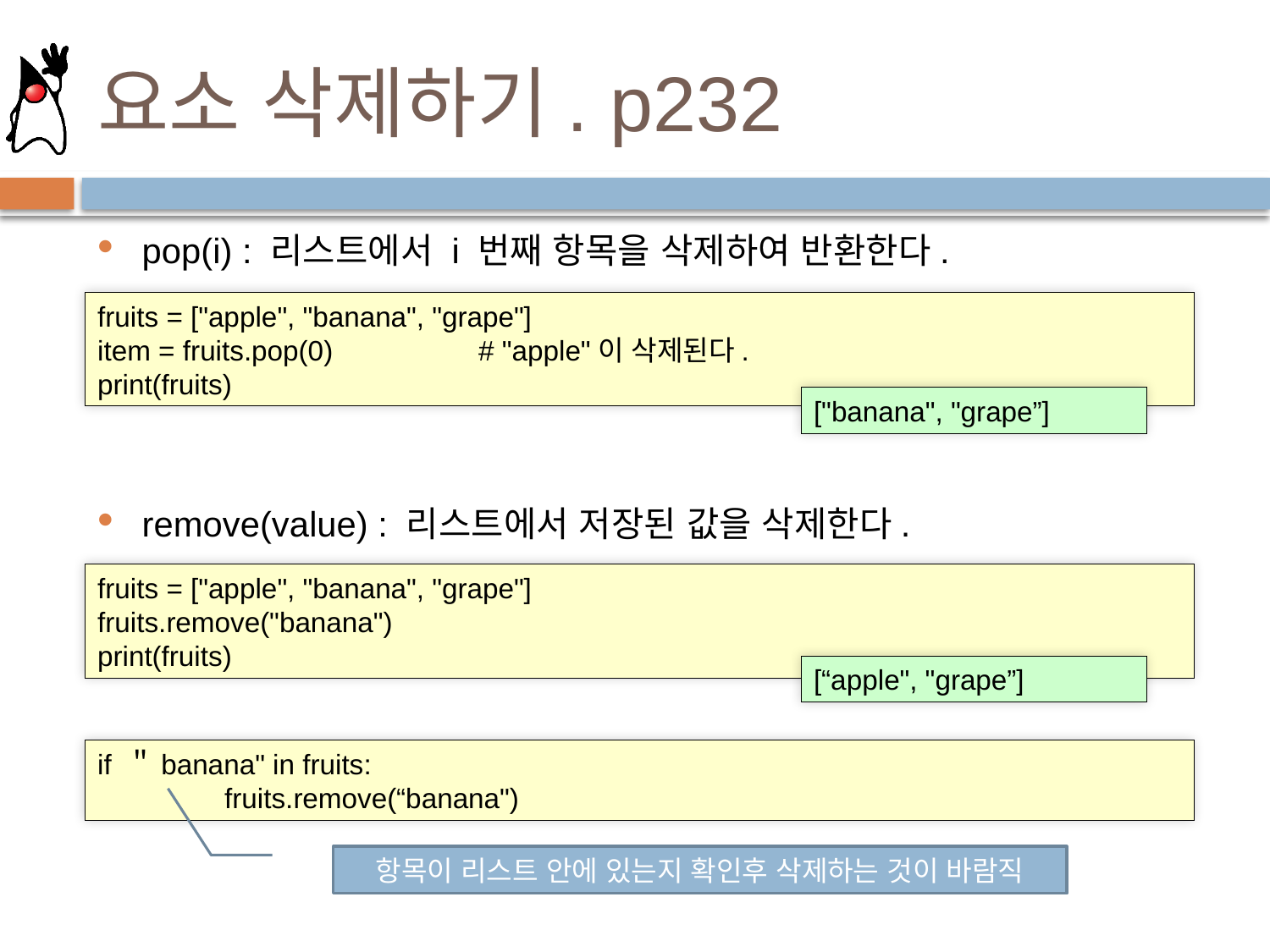

# 요소 삭제하기. p232
pop(i) : 리스트에서 i 번째 항목을 삭제하여 반환한다.

remove(value) : 리스트에서 저장된 값을 삭제한다.
fruits = ["apple", "banana", "grape"]
item = fruits.pop(0)		# "apple"이 삭제된다.
print(fruits)
["banana", "grape”]
fruits = ["apple", "banana", "grape"]
fruits.remove("banana")
print(fruits)
[“apple", "grape”]
if ＂banana" in fruits:
	fruits.remove(“banana")
항목이 리스트 안에 있는지 확인후 삭제하는 것이 바람직